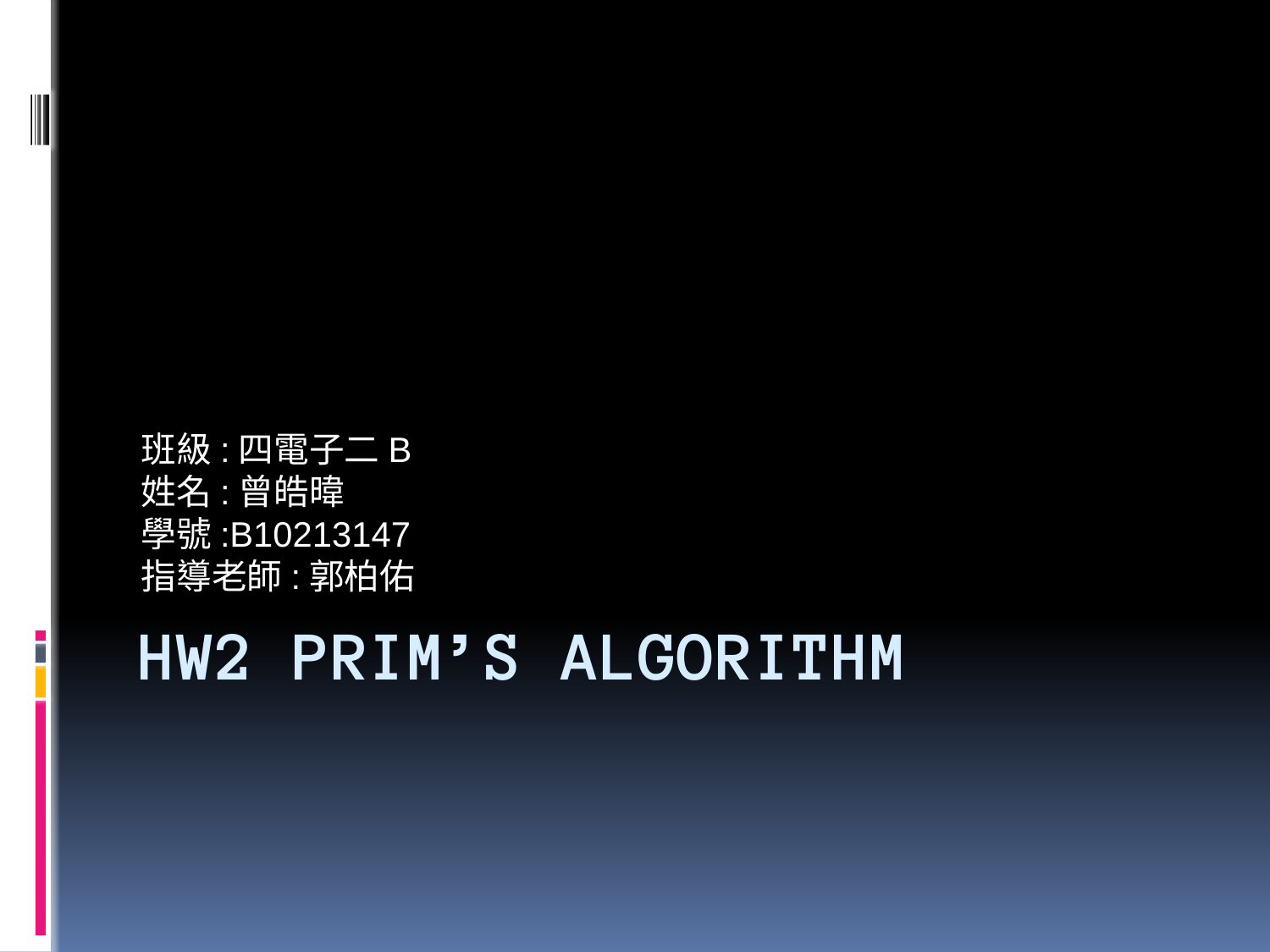

班級:四電子二B
姓名:曾皓暐
學號:B10213147
指導老師:郭柏佑
# HW2 Prim’s Algorithm